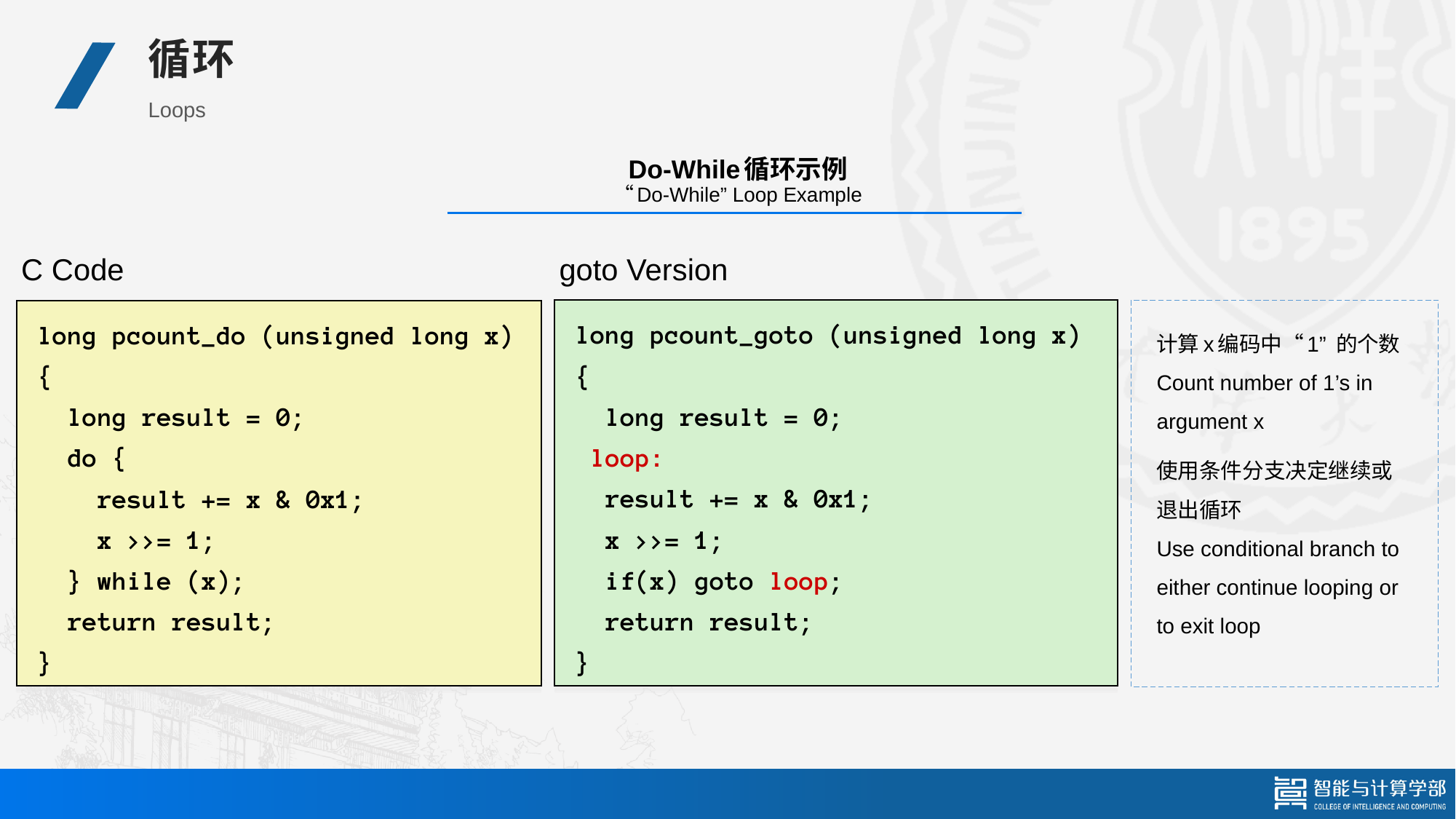

循环
Loops
# Do-While循环示例 “Do-While” Loop Example
C Code
goto Version
long pcount_goto (unsigned long x)
{
  long result = 0;
 loop:
  result += x & 0x1;
  x >>= 1;
  if(x) goto loop;
  return result;
}
计算x编码中“1” 的个数
Count number of 1’s in argument x
使用条件分支决定继续或退出循环
Use conditional branch to either continue looping or to exit loop

long pcount_do (unsigned long x)
{
  long result = 0;
  do {
    result += x & 0x1;
    x >>= 1;
  } while (x);
  return result;
}